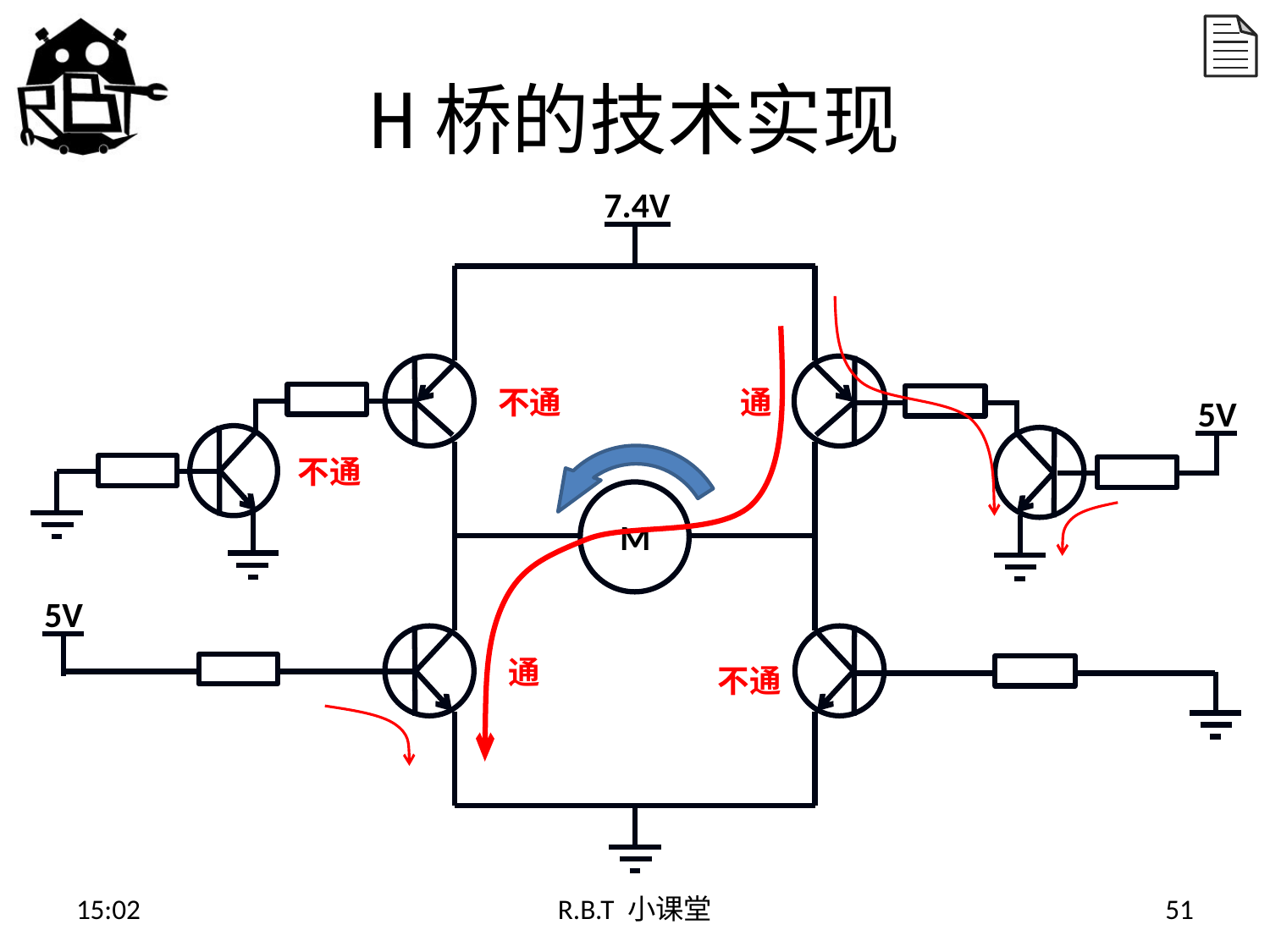

# H桥的技术实现
7.4V

不通
通

5V

不通

M

5V

通
不通

15:02
R.B.T 小课堂
51